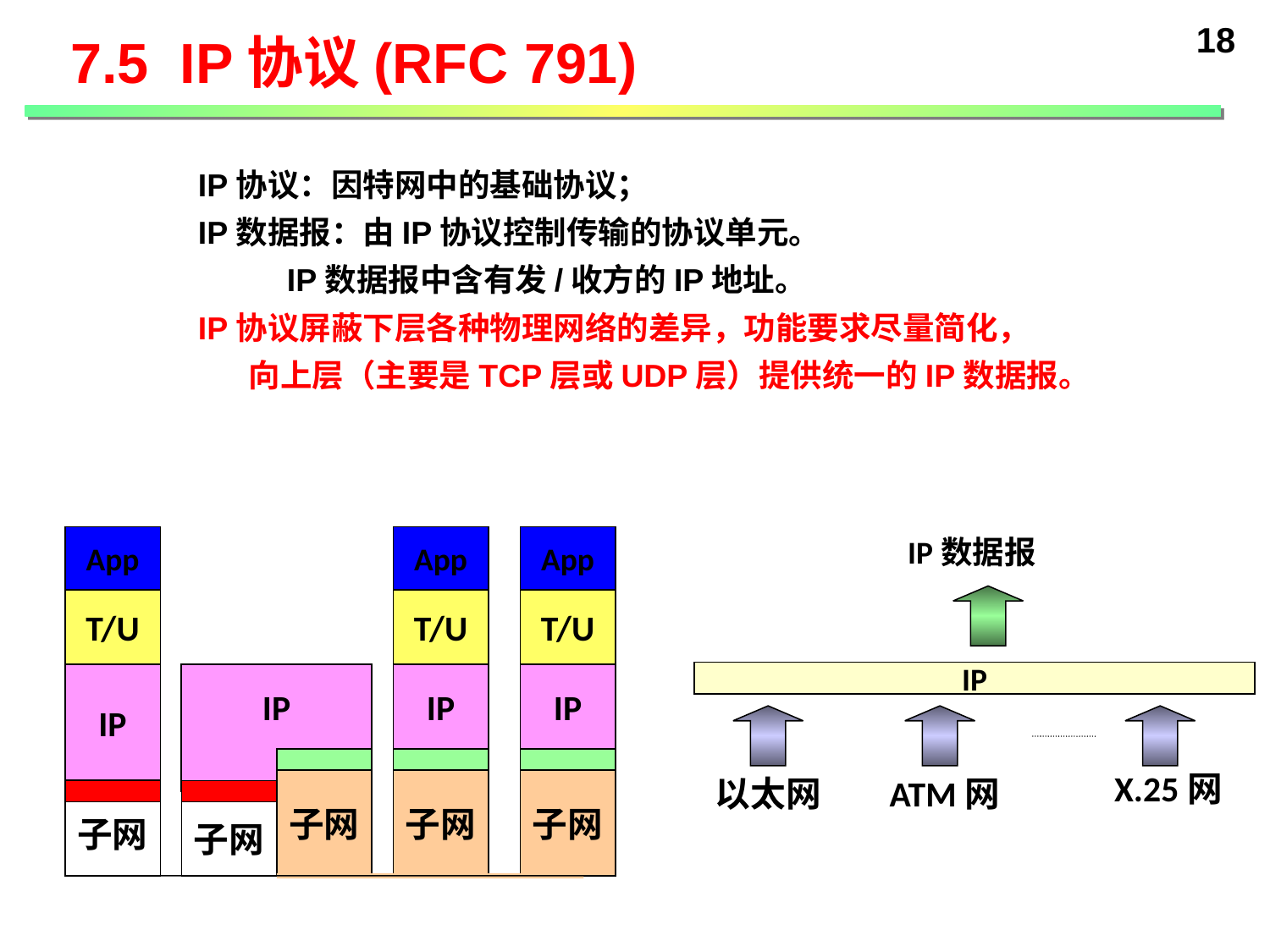

18
7.5  IP协议(RFC 791)

IP协议：因特网中的基础协议；
IP数据报：由IP协议控制传输的协议单元。
          IP数据报中含有发/收方的IP地址。
IP协议屏蔽下层各种物理网络的差异，功能要求尽量简化，
      向上层（主要是TCP层或UDP层）提供统一的IP数据报。
IP数据报
App
App
App
T/U
T/U
T/U
IP
IP

IP
IP

子网
子网
子网

子网
子网

IP

X.25网
以太网
ATM网